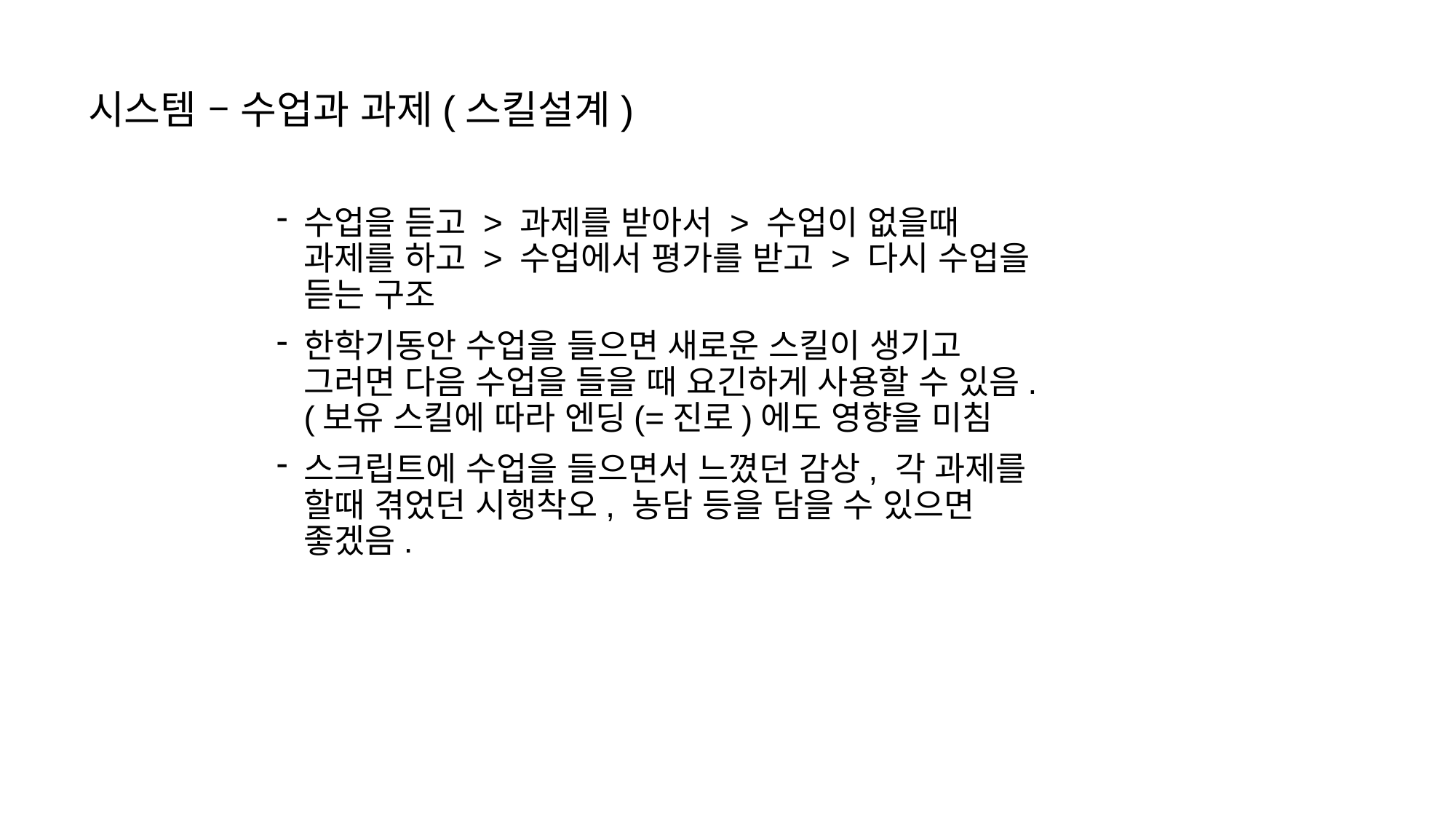

시스템 – 수업과 과제(스킬설계)

수업을 듣고 > 과제를 받아서 > 수업이 없을때 과제를 하고 > 수업에서 평가를 받고 > 다시 수업을 듣는 구조
한학기동안 수업을 들으면 새로운 스킬이 생기고 그러면 다음 수업을 들을 때 요긴하게 사용할 수 있음. (보유 스킬에 따라 엔딩(=진로)에도 영향을 미침
스크립트에 수업을 들으면서 느꼈던 감상, 각 과제를 할때 겪었던 시행착오, 농담 등을 담을 수 있으면 좋겠음.